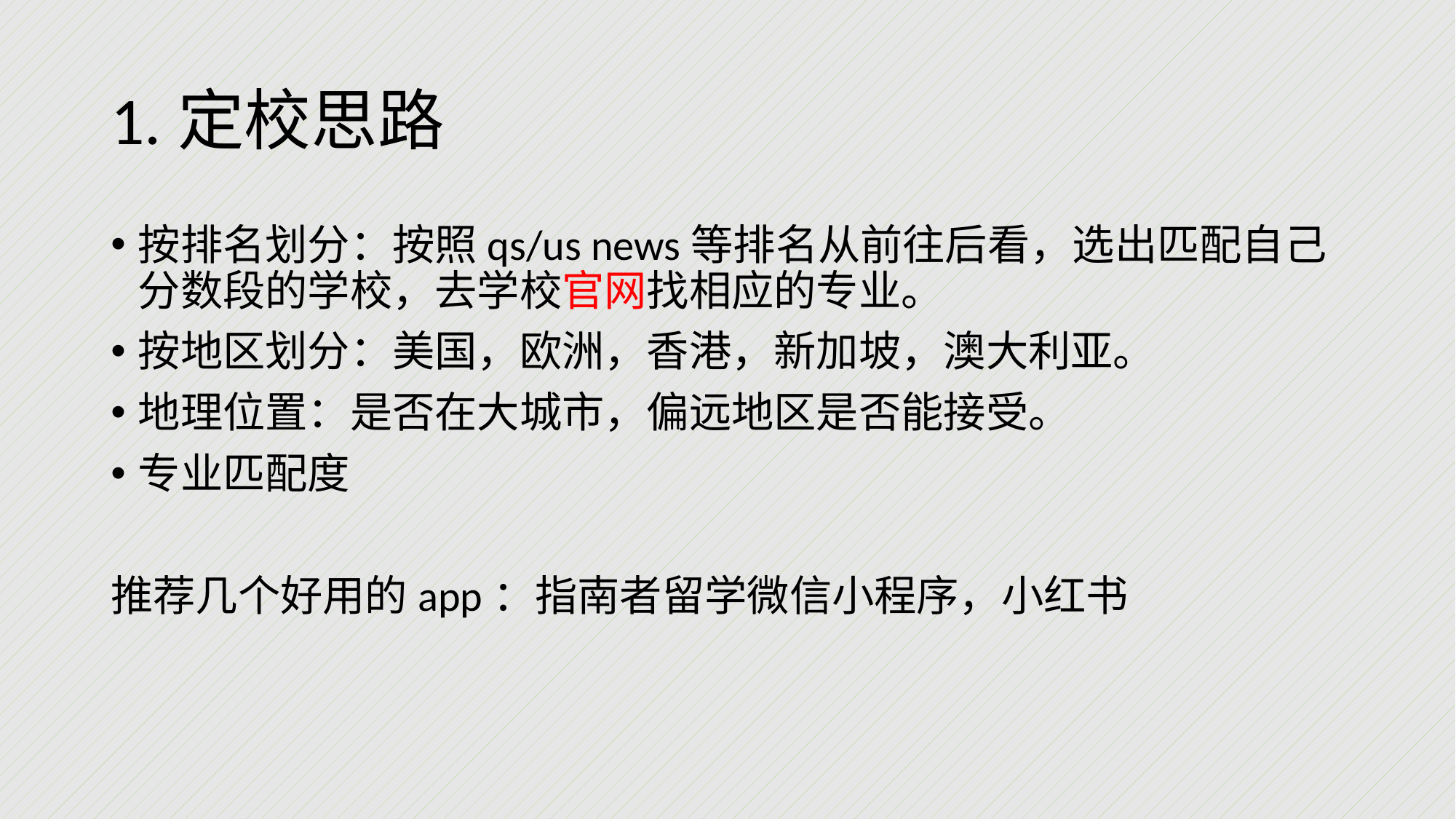

# 1.定校思路
按排名划分：按照qs/us news等排名从前往后看，选出匹配自己分数段的学校，去学校官网找相应的专业。
按地区划分：美国，欧洲，香港，新加坡，澳大利亚。
地理位置：是否在大城市，偏远地区是否能接受。
专业匹配度

推荐几个好用的app：指南者留学微信小程序，小红书